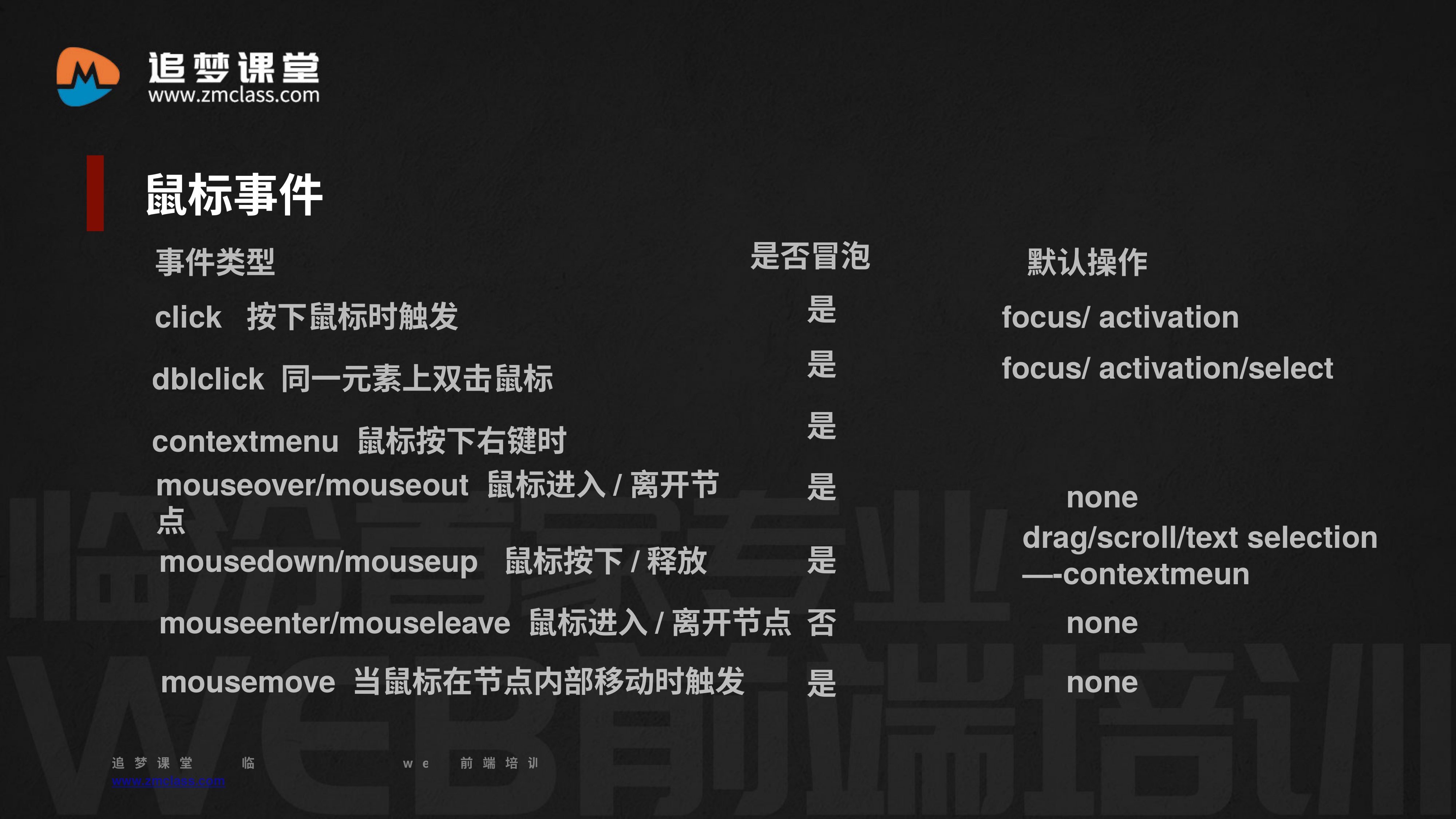

鼠标事件
是否冒泡
事件类型
默认操作
是
click  按下鼠标时触发
focus/ activation
是
focus/ activation/select
dblclick 同一元素上双击鼠标
是
contextmenu 鼠标按下右键时
是
none
mouseover/mouseout 鼠标进入/离开节点
drag/scroll/text selection
—-contextmeun
是
mousedown/mouseup  鼠标按下/释放
mouseenter/mouseleave 鼠标进入/离开节点
否
none
mousemove 当鼠标在节点内部移动时触发
是
none
追梦课堂   临汾首家专业的web前端培训机构                                                          www.zmclass.com
4